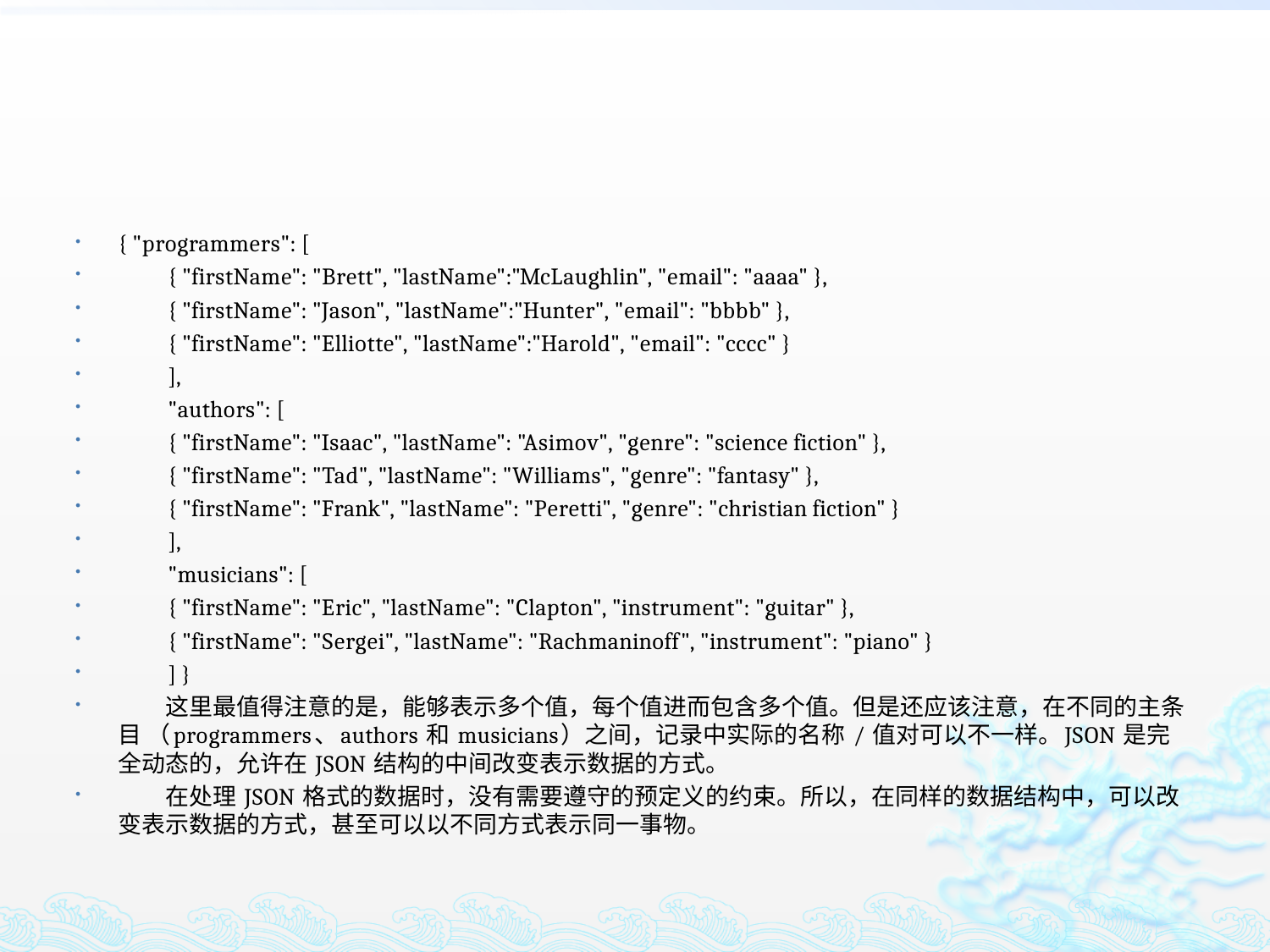

#
{ "programmers": [
　　{ "firstName": "Brett", "lastName":"McLaughlin", "email": "aaaa" },
　　{ "firstName": "Jason", "lastName":"Hunter", "email": "bbbb" },
　　{ "firstName": "Elliotte", "lastName":"Harold", "email": "cccc" }
　　],
　　"authors": [
　　{ "firstName": "Isaac", "lastName": "Asimov", "genre": "science fiction" },
　　{ "firstName": "Tad", "lastName": "Williams", "genre": "fantasy" },
　　{ "firstName": "Frank", "lastName": "Peretti", "genre": "christian fiction" }
　　],
　　"musicians": [
　　{ "firstName": "Eric", "lastName": "Clapton", "instrument": "guitar" },
　　{ "firstName": "Sergei", "lastName": "Rachmaninoff", "instrument": "piano" }
　　] }
　　这里最值得注意的是，能够表示多个值，每个值进而包含多个值。但是还应该注意，在不同的主条目 （programmers、authors 和 musicians）之间，记录中实际的名称 / 值对可以不一样。JSON 是完全动态的，允许在 JSON 结构的中间改变表示数据的方式。
　　在处理 JSON 格式的数据时，没有需要遵守的预定义的约束。所以，在同样的数据结构中，可以改变表示数据的方式，甚至可以以不同方式表示同一事物。